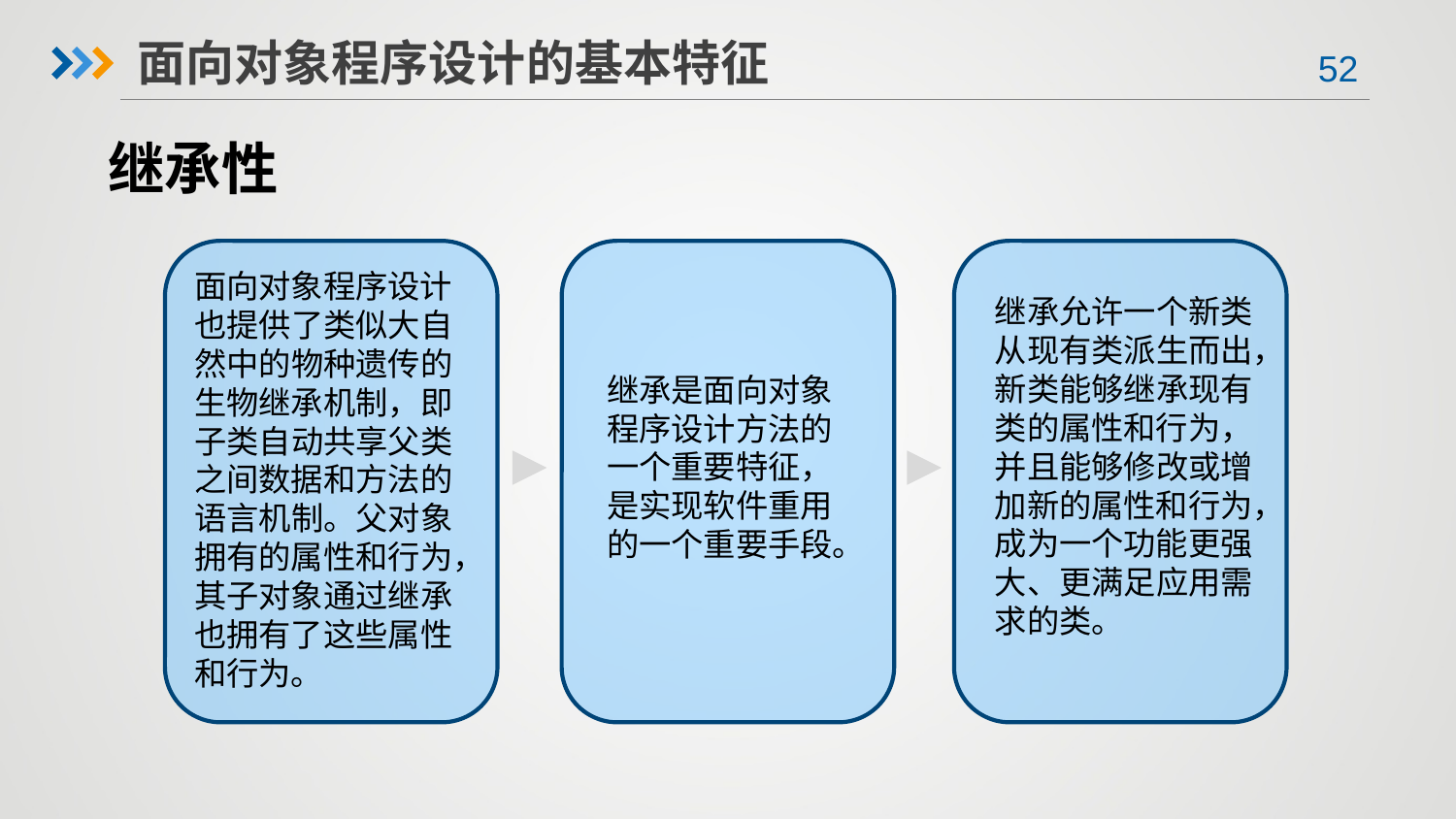

面向对象程序设计的基本特征
继承性

面向对象程序设计也提供了类似大自然中的物种遗传的生物继承机制，即子类自动共享父类之间数据和方法的语言机制。父对象拥有的属性和行为，其子对象通过继承也拥有了这些属性和行为。
继承允许一个新类从现有类派生而出，新类能够继承现有类的属性和行为，并且能够修改或增加新的属性和行为，成为一个功能更强大、更满足应用需求的类。
继承是面向对象程序设计方法的一个重要特征，是实现软件重用的一个重要手段。